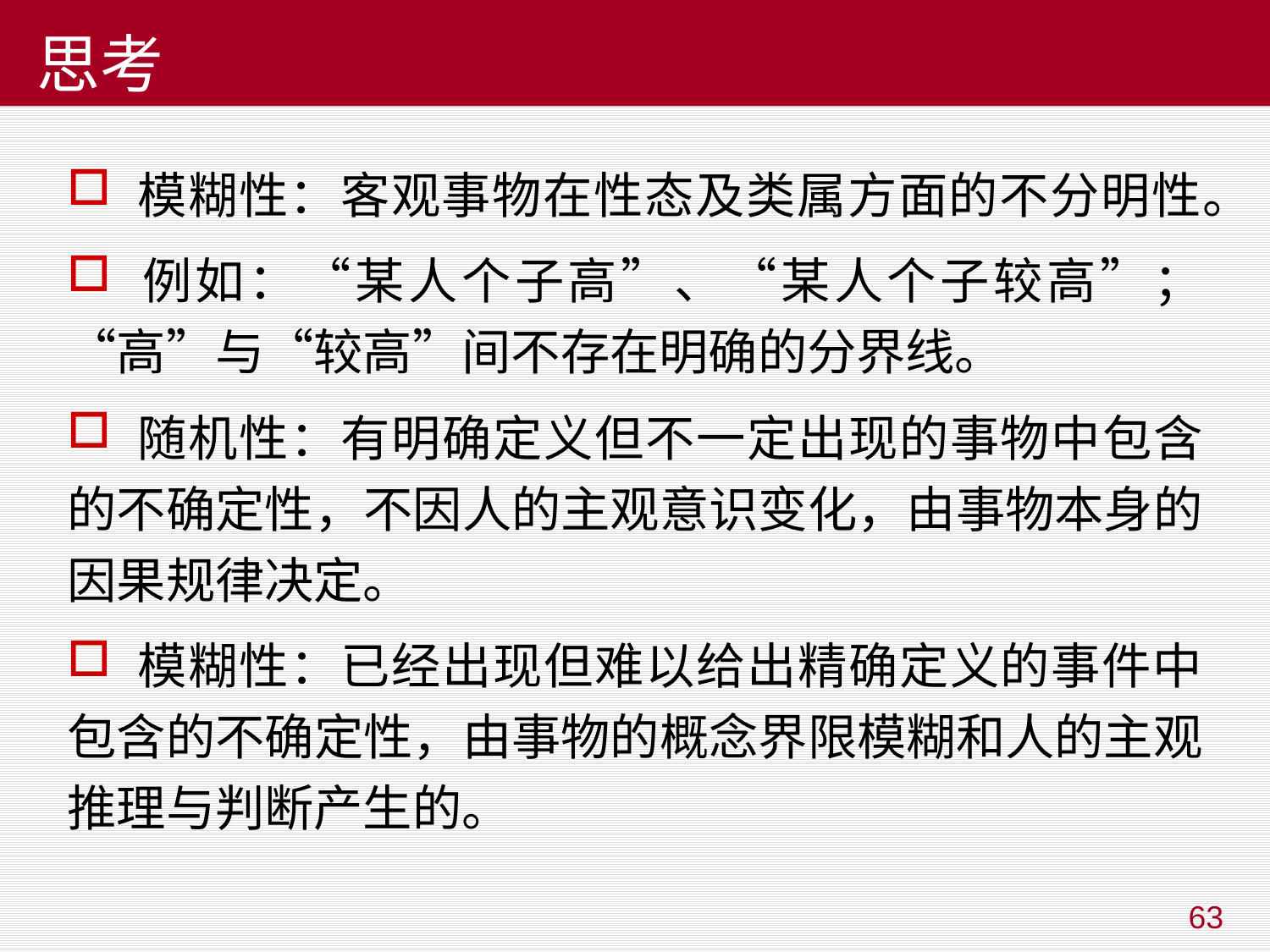

思考
 模糊性：客观事物在性态及类属方面的不分明性。
 例如：“某人个子高”、“某人个子较高”；“高”与“较高”间不存在明确的分界线。
 随机性：有明确定义但不一定出现的事物中包含的不确定性，不因人的主观意识变化，由事物本身的因果规律决定。
 模糊性：已经出现但难以给出精确定义的事件中包含的不确定性，由事物的概念界限模糊和人的主观推理与判断产生的。

63